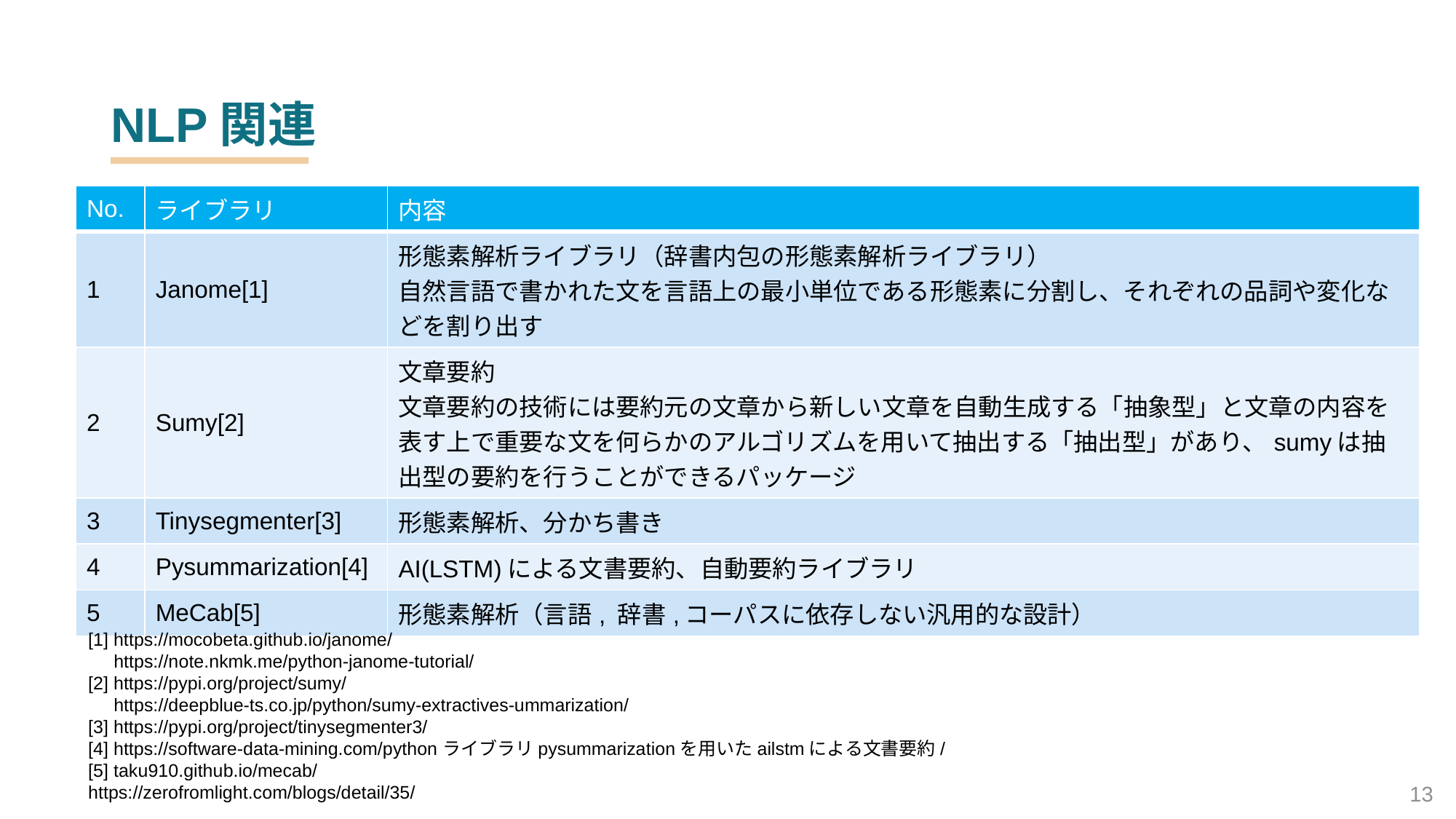

# NLP関連
| No. | ライブラリ | 内容 |
| --- | --- | --- |
| 1 | Janome[1] | 形態素解析ライブラリ（辞書内包の形態素解析ライブラリ） 自然言語で書かれた文を言語上の最小単位である形態素に分割し、それぞれの品詞や変化などを割り出す |
| 2 | Sumy[2] | 文章要約 文章要約の技術には要約元の文章から新しい文章を自動生成する「抽象型」と文章の内容を表す上で重要な文を何らかのアルゴリズムを用いて抽出する「抽出型」があり、sumyは抽出型の要約を行うことができるパッケージ |
| 3 | Tinysegmenter[3] | 形態素解析、分かち書き |
| 4 | Pysummarization[4] | AI(LSTM)による文書要約、自動要約ライブラリ |
| 5 | MeCab[5] | 形態素解析（言語, 辞書,コーパスに依存しない汎用的な設計） |
[1] https://mocobeta.github.io/janome/
     https://note.nkmk.me/python-janome-tutorial/
[2] https://pypi.org/project/sumy/
     https://deepblue-ts.co.jp/python/sumy-extractives-ummarization/
[3] https://pypi.org/project/tinysegmenter3/
[4] https://software-data-mining.com/pythonライブラリpysummarizationを用いたailstmによる文書要約/
[5] taku910.github.io/mecab/
https://zerofromlight.com/blogs/detail/35/
13